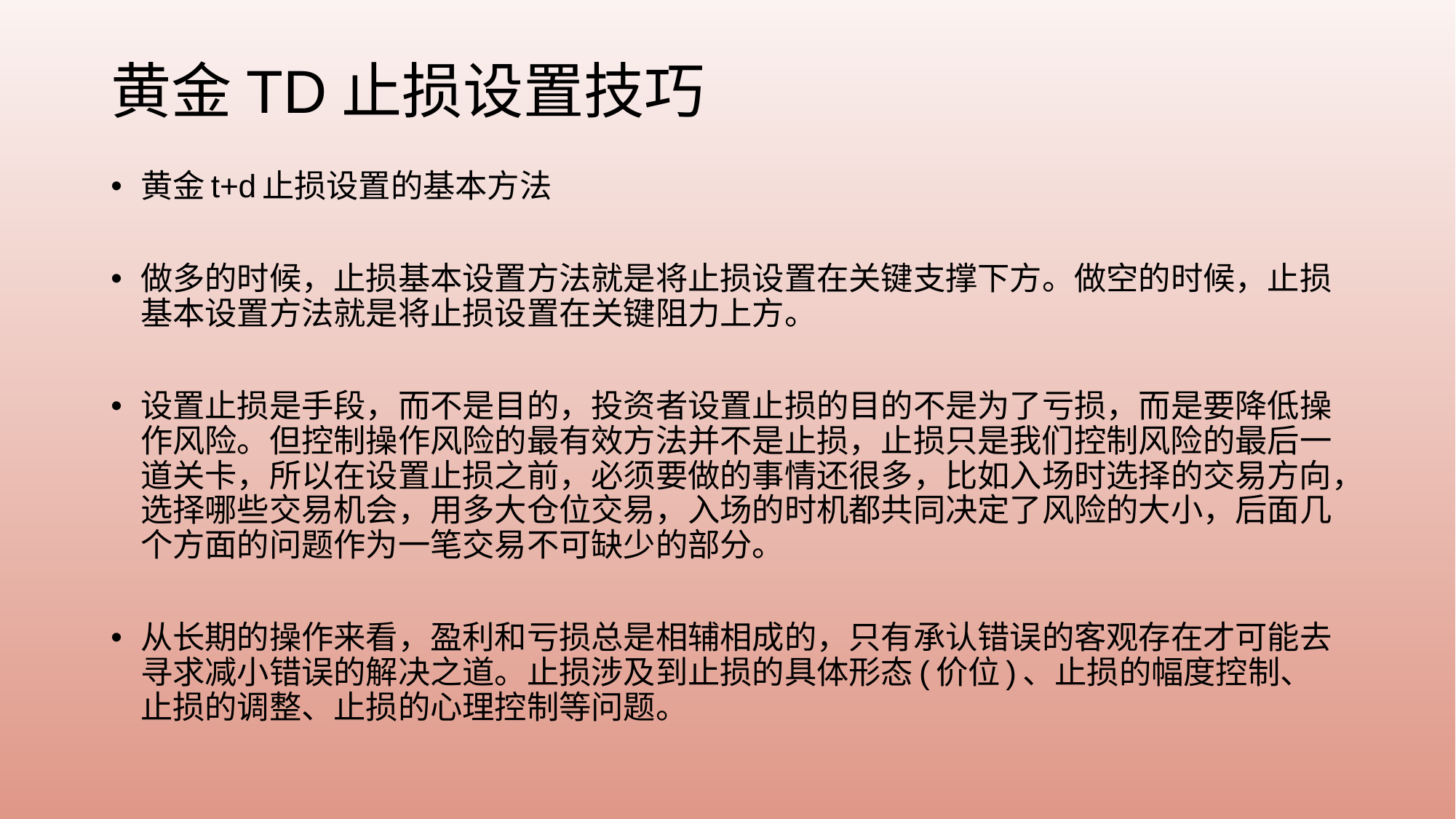

# 黄金TD止损设置技巧
黄金t+d止损设置的基本方法

做多的时候，止损基本设置方法就是将止损设置在关键支撑下方。做空的时候，止损基本设置方法就是将止损设置在关键阻力上方。

设置止损是手段，而不是目的，投资者设置止损的目的不是为了亏损，而是要降低操作风险。但控制操作风险的最有效方法并不是止损，止损只是我们控制风险的最后一道关卡，所以在设置止损之前，必须要做的事情还很多，比如入场时选择的交易方向，选择哪些交易机会，用多大仓位交易，入场的时机都共同决定了风险的大小，后面几个方面的问题作为一笔交易不可缺少的部分。

从长期的操作来看，盈利和亏损总是相辅相成的，只有承认错误的客观存在才可能去寻求减小错误的解决之道。止损涉及到止损的具体形态(价位)、止损的幅度控制、止损的调整、止损的心理控制等问题。